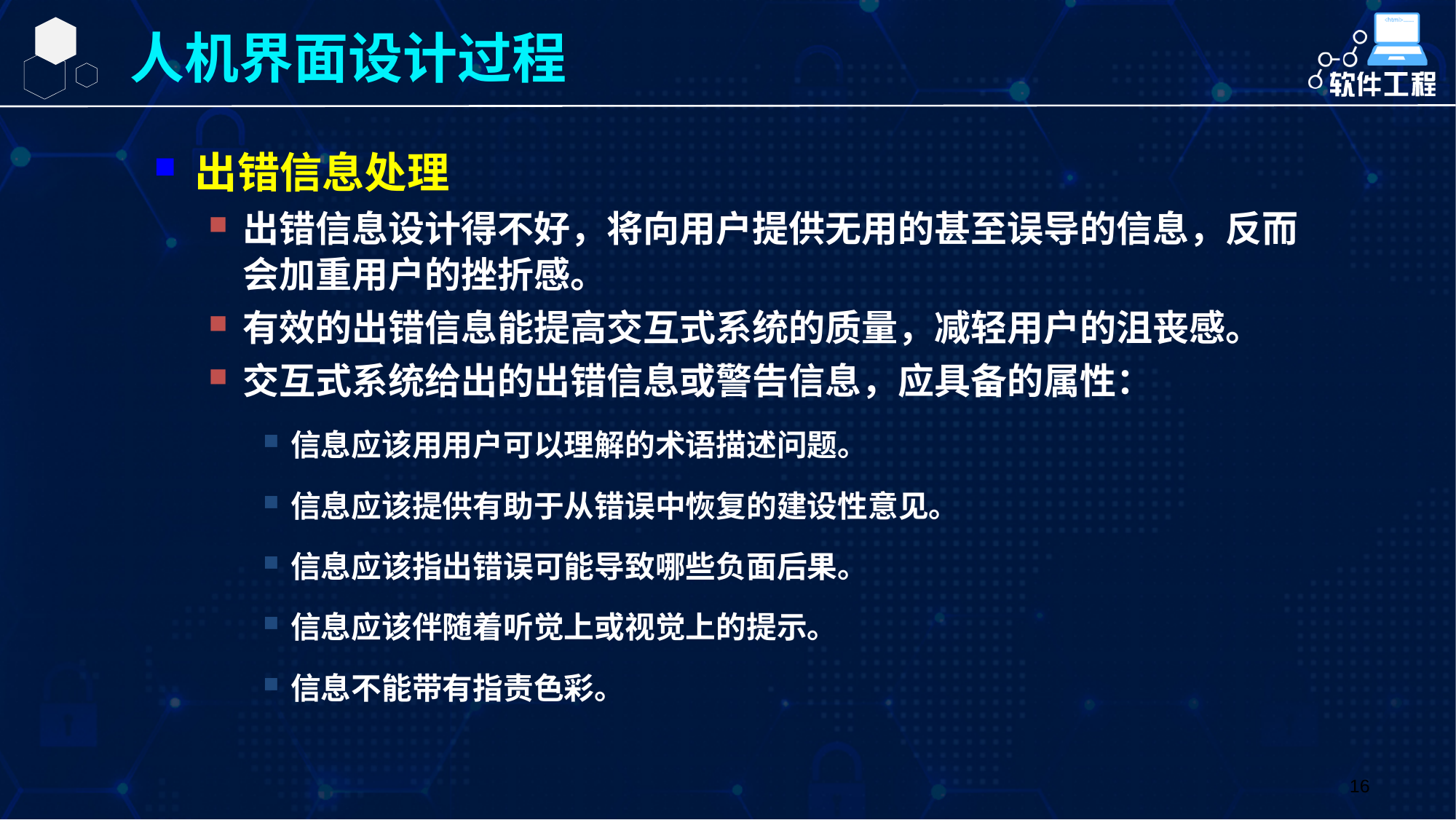

人机界面设计过程
出错信息处理
出错信息设计得不好，将向用户提供无用的甚至误导的信息，反而会加重用户的挫折感。
有效的出错信息能提高交互式系统的质量，减轻用户的沮丧感。
交互式系统给出的出错信息或警告信息，应具备的属性：
信息应该用用户可以理解的术语描述问题。
信息应该提供有助于从错误中恢复的建设性意见。
信息应该指出错误可能导致哪些负面后果。
信息应该伴随着听觉上或视觉上的提示。
信息不能带有指责色彩。
16